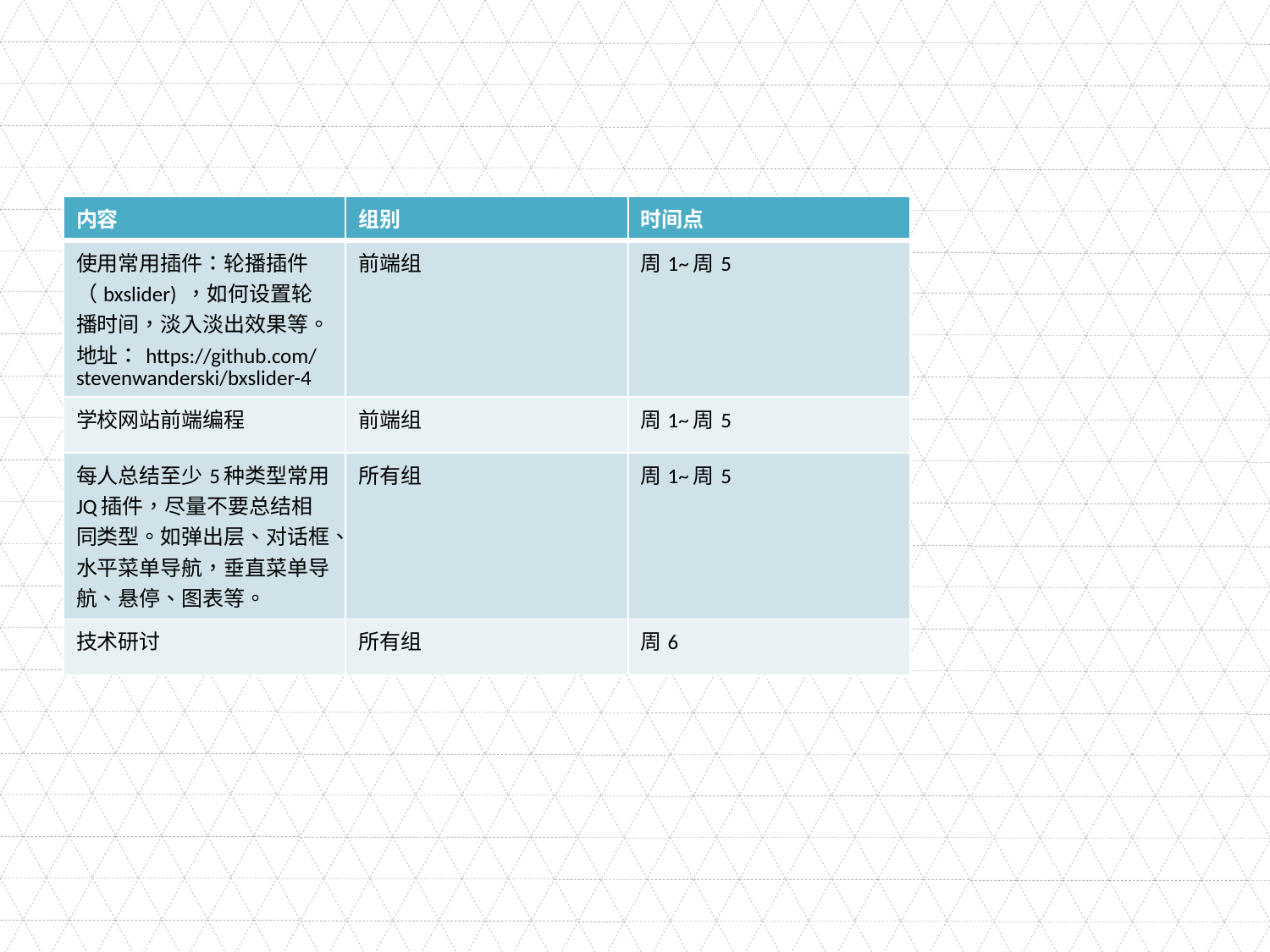

#
| 内容 | 组别 | 时间点 |
| --- | --- | --- |
| 使用常用插件：轮播插件（bxslider) ，如何设置轮播时间，淡入淡出效果等。地址：https://github.com/stevenwanderski/bxslider-4 | 前端组 | 周1~周5 |
| 学校网站前端编程 | 前端组 | 周1~周5 |
| 每人总结至少5种类型常用JQ插件，尽量不要总结相同类型。如弹出层、对话框、水平菜单导航，垂直菜单导航、悬停、图表等。 | 所有组 | 周1~周5 |
| 技术研讨 | 所有组 | 周6 |